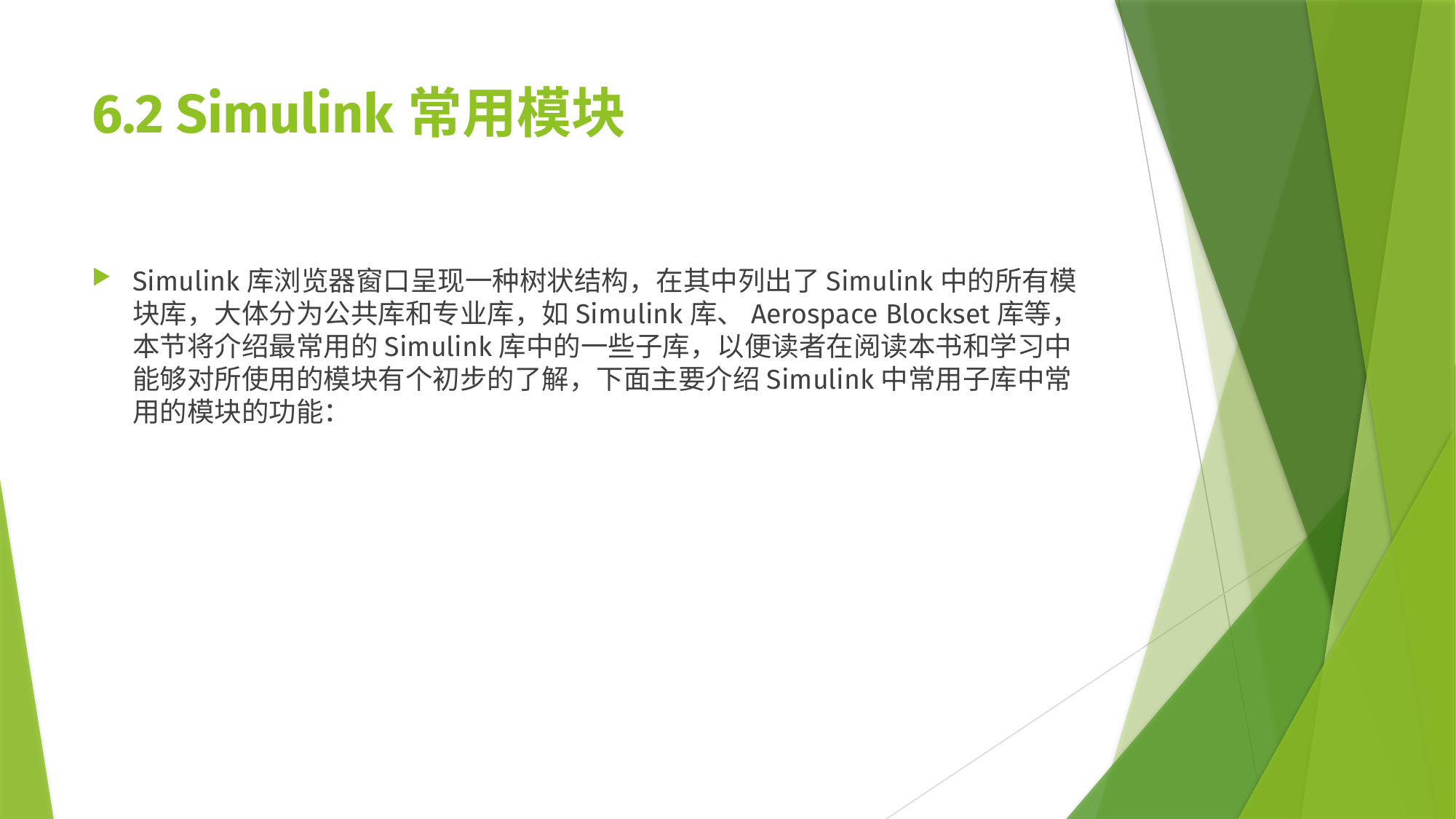

# 6.2 Simulink常用模块
Simulink库浏览器窗口呈现一种树状结构，在其中列出了Simulink中的所有模块库，大体分为公共库和专业库，如Simulink库、Aerospace Blockset库等，本节将介绍最常用的Simulink库中的一些子库，以便读者在阅读本书和学习中能够对所使用的模块有个初步的了解，下面主要介绍Simulink中常用子库中常用的模块的功能：